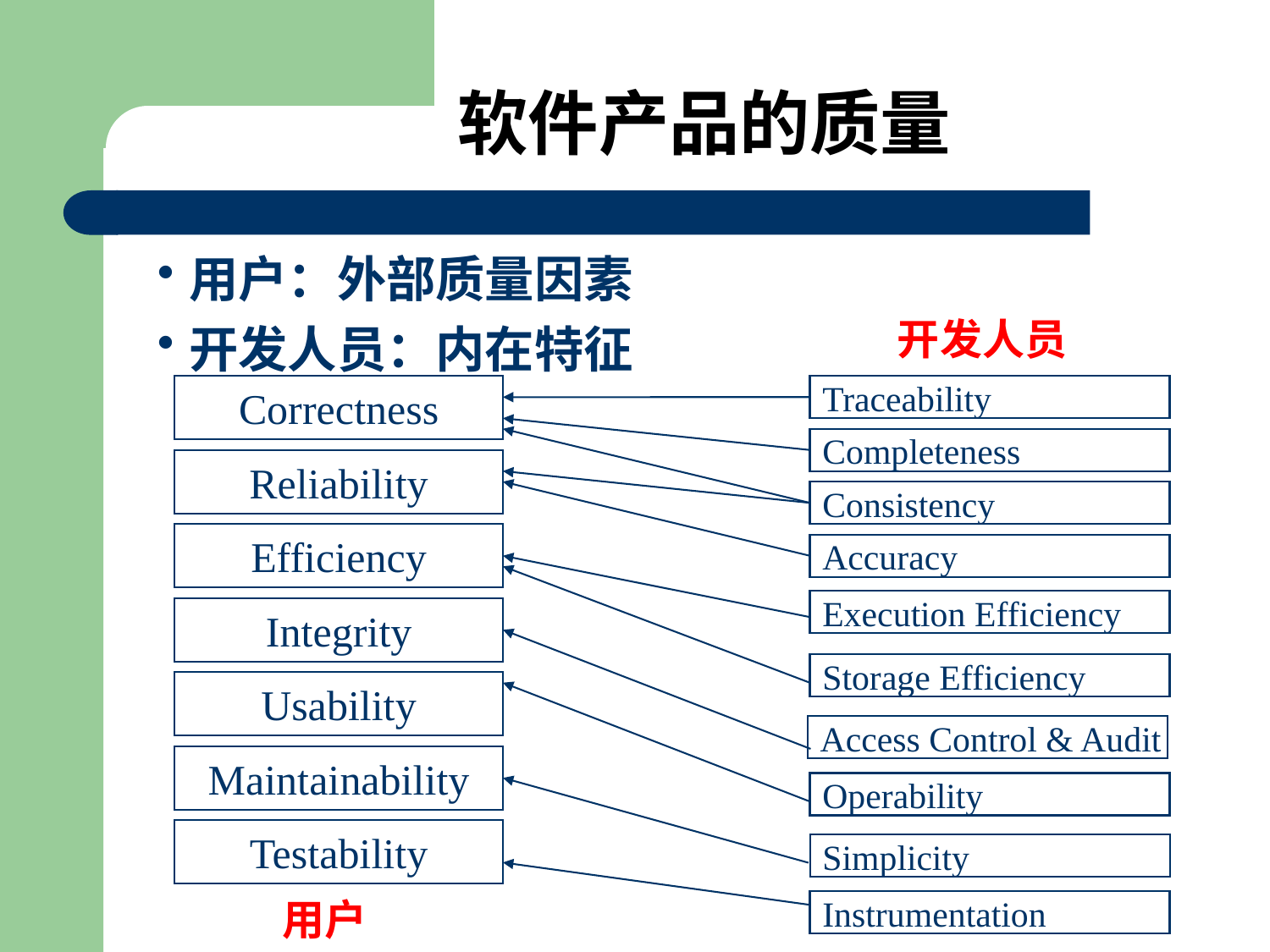

# 软件产品的质量
用户：外部质量因素

开发人员：内在特征

开发人员
Correctness
Traceability

Completeness
Reliability

Consistency
Efficiency
Accuracy

Execution Efficiency
Integrity

Storage Efficiency
Usability

Access Control & Audit
Maintainability
Operability

Testability
Simplicity

36
用户
Instrumentation